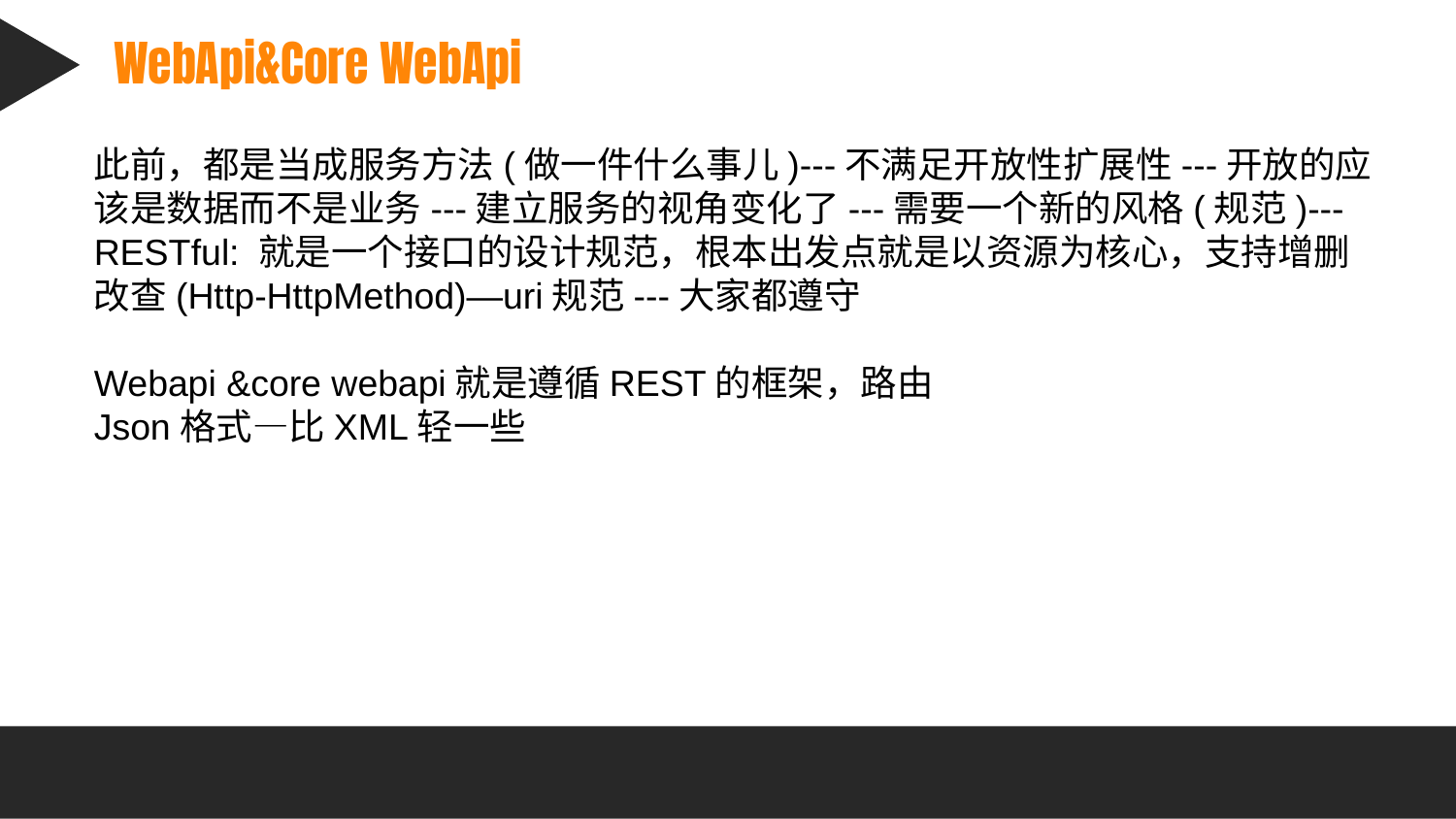

WebApi&Core WebApi
此前，都是当成服务方法(做一件什么事儿)---不满足开放性扩展性---开放的应该是数据而不是业务---建立服务的视角变化了---需要一个新的风格(规范)---
RESTful: 就是一个接口的设计规范，根本出发点就是以资源为核心，支持增删改查(Http-HttpMethod)—uri规范---大家都遵守

Webapi &core webapi就是遵循REST的框架，路由
Json格式—比XML轻一些